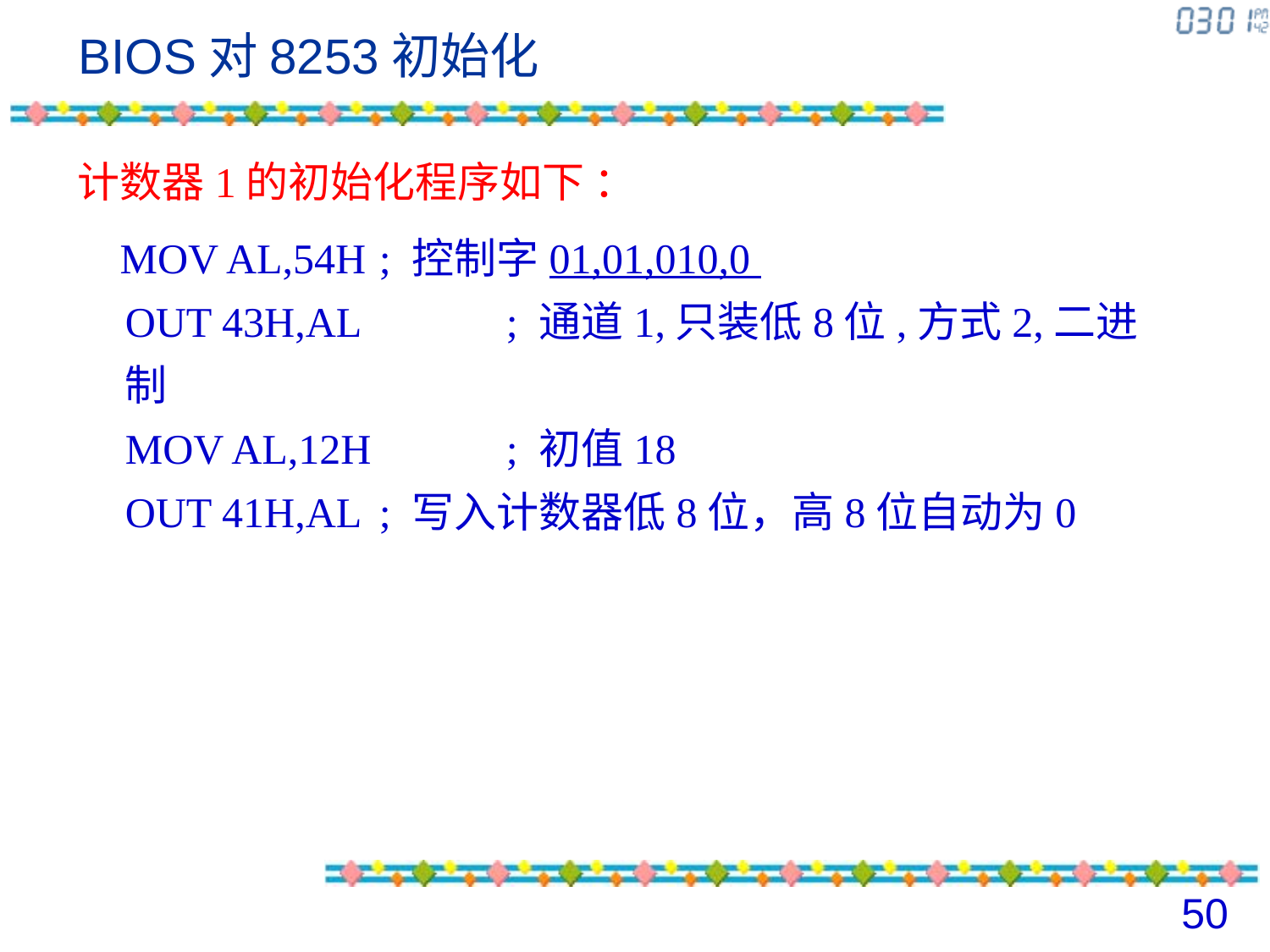

BIOS对8253初始化
计数器1的初始化程序如下 ：
    MOV AL,54H	; 控制字01,01,010,0
OUT 43H,AL  	; 通道1,只装低8位,方式2,二进制
MOV AL,12H 	; 初值18
OUT 41H,AL	; 写入计数器低8位，高8位自动为0